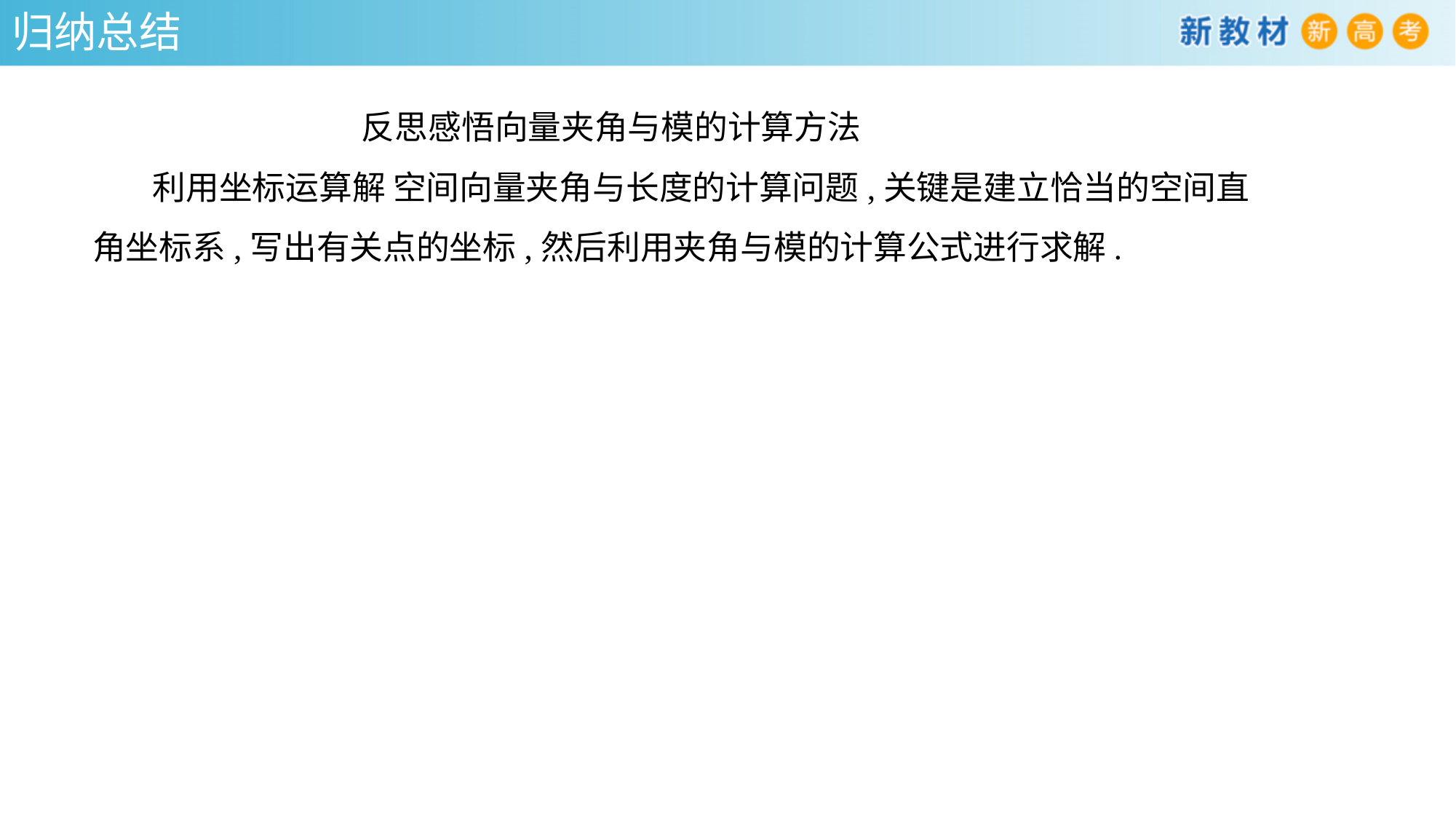

归纳总结
                                   反思感悟向量夹角与模的计算方法
       利用坐标运算解 空间向量夹角与长度的计算问题,关键是建立恰当的空间直角坐标系,写出有关点的坐标,然后利用夹角与模的计算公式进行求解.